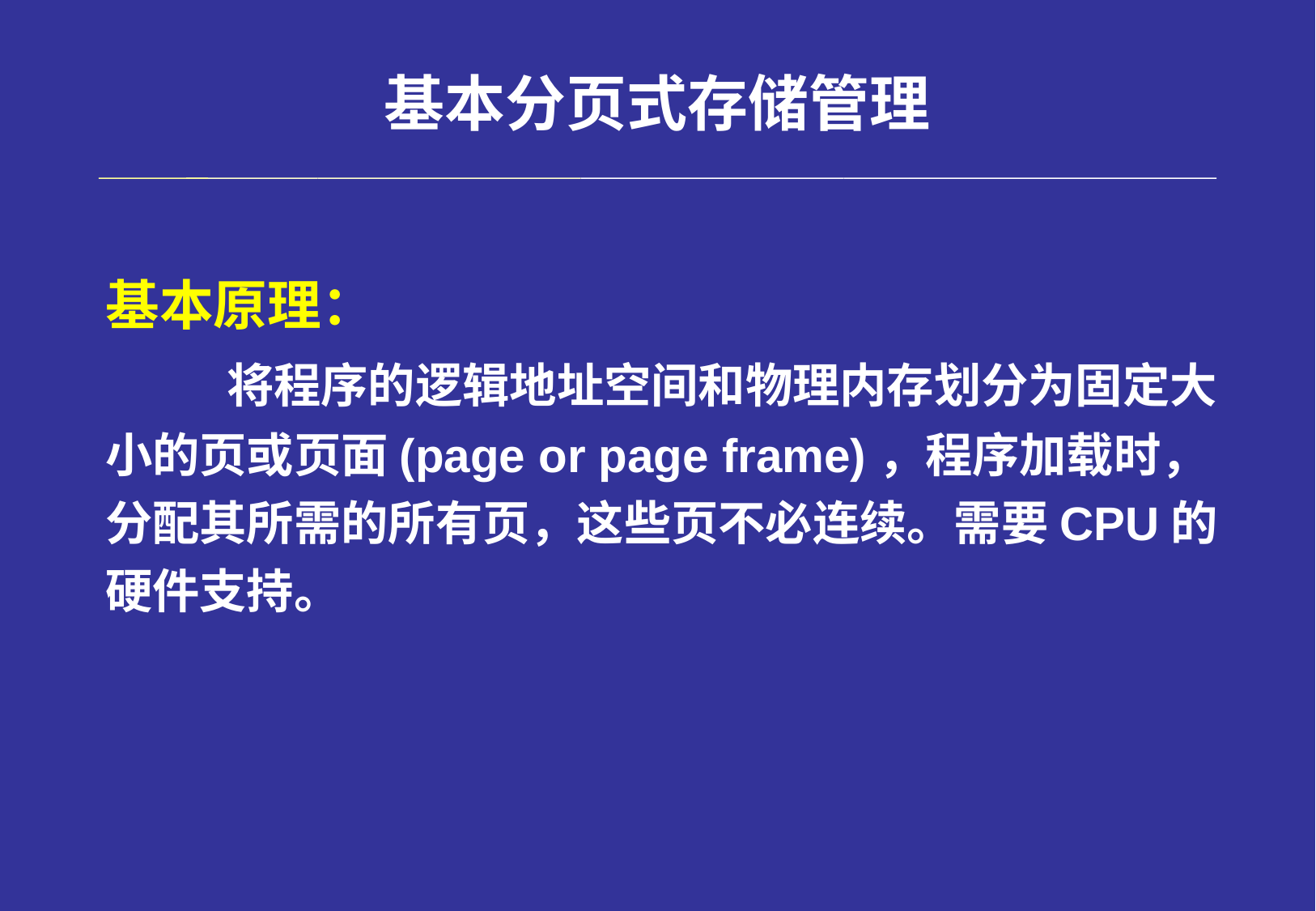

# 基本分页式存储管理
基本原理：
	将程序的逻辑地址空间和物理内存划分为固定大小的页或页面(page or page frame)，程序加载时，分配其所需的所有页，这些页不必连续。需要CPU的硬件支持。